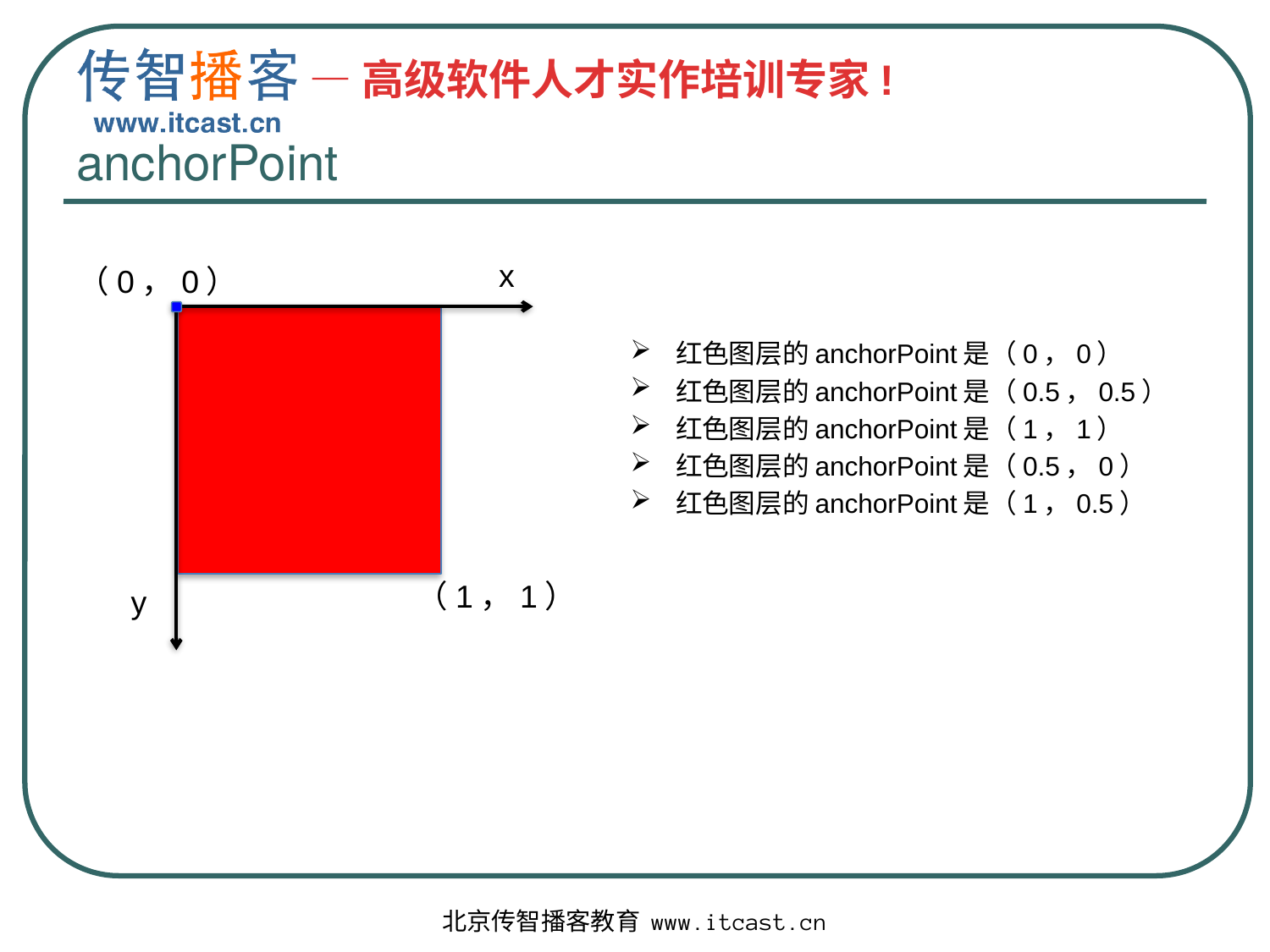

# anchorPoint
x
（0，0）

红色图层的anchorPoint是（0，0）
红色图层的anchorPoint是（0.5，0.5）
红色图层的anchorPoint是（1，1）
红色图层的anchorPoint是（0.5，0）
红色图层的anchorPoint是（1，0.5）
（1，1）
y